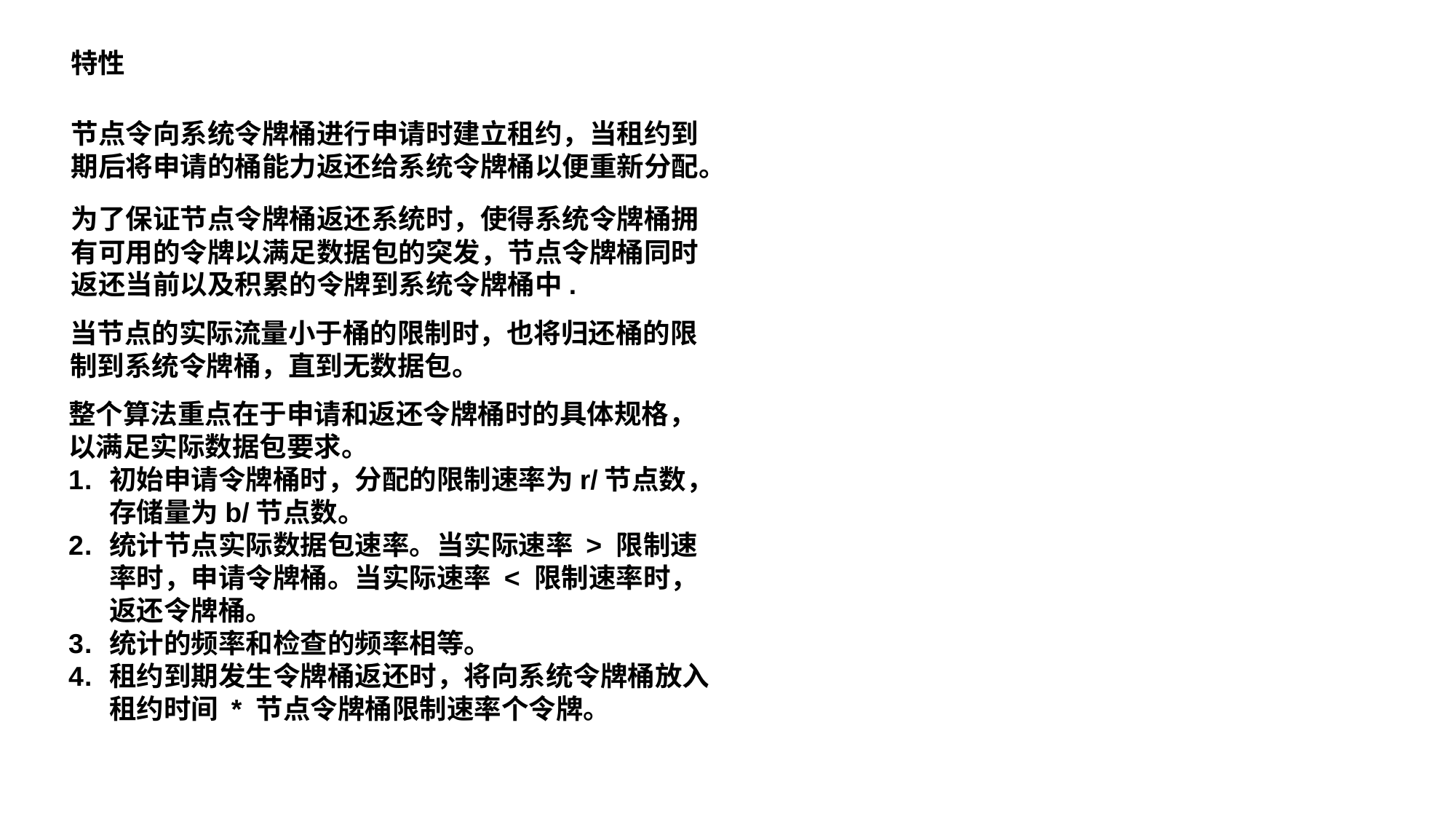

特性
节点令向系统令牌桶进行申请时建立租约，当租约到期后将申请的桶能力返还给系统令牌桶以便重新分配。
为了保证节点令牌桶返还系统时，使得系统令牌桶拥有可用的令牌以满足数据包的突发，节点令牌桶同时返还当前以及积累的令牌到系统令牌桶中.
当节点的实际流量小于桶的限制时，也将归还桶的限制到系统令牌桶，直到无数据包。
整个算法重点在于申请和返还令牌桶时的具体规格，以满足实际数据包要求。
初始申请令牌桶时，分配的限制速率为r/节点数，存储量为b/节点数。
统计节点实际数据包速率。当实际速率 > 限制速率时，申请令牌桶。当实际速率 < 限制速率时，返还令牌桶。
统计的频率和检查的频率相等。
租约到期发生令牌桶返还时，将向系统令牌桶放入租约时间 * 节点令牌桶限制速率个令牌。